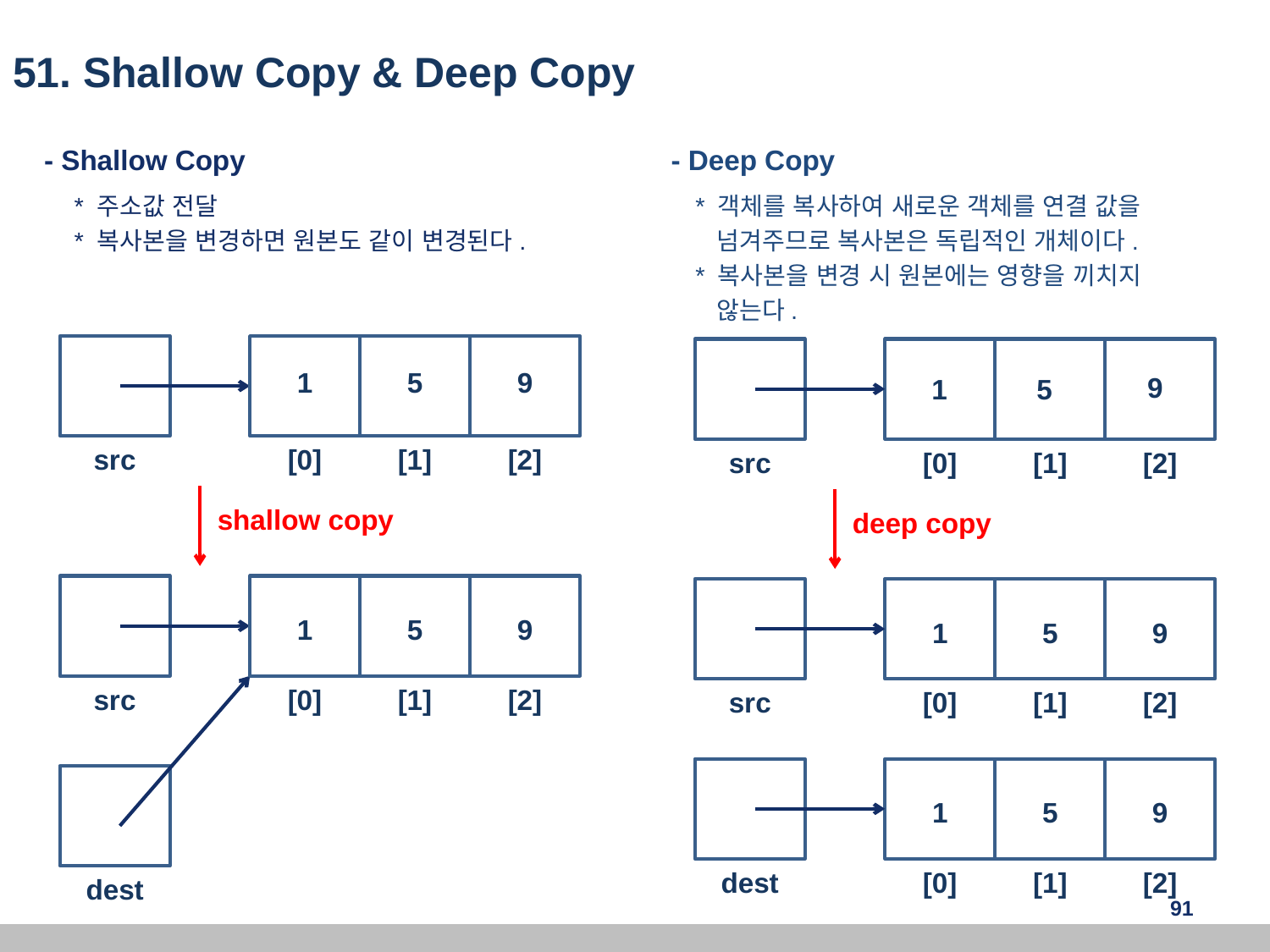

51. Shallow Copy & Deep Copy
   - Deep Copy

	* 객체를 복사하여 새로운 객체를 연결 값을
         넘겨주므로 복사본은 독립적인 개체이다.
	* 복사본을 변경 시 원본에는 영향을 끼치지
         않는다.
    - Shallow Copy

	  * 주소값 전달
	  * 복사본을 변경하면 원본도 같이 변경된다.

1
5
9
[0]
[1]
[2]
src
shallow copy

src

1
5
9
[0]
[1]
[2]

dest

9
1
5
src
[0]
[1]
[2]
deep copy

1
5
9
src
[0]
[1]
[2]

1
5
9
dest
[0]
[1]
[2]
91